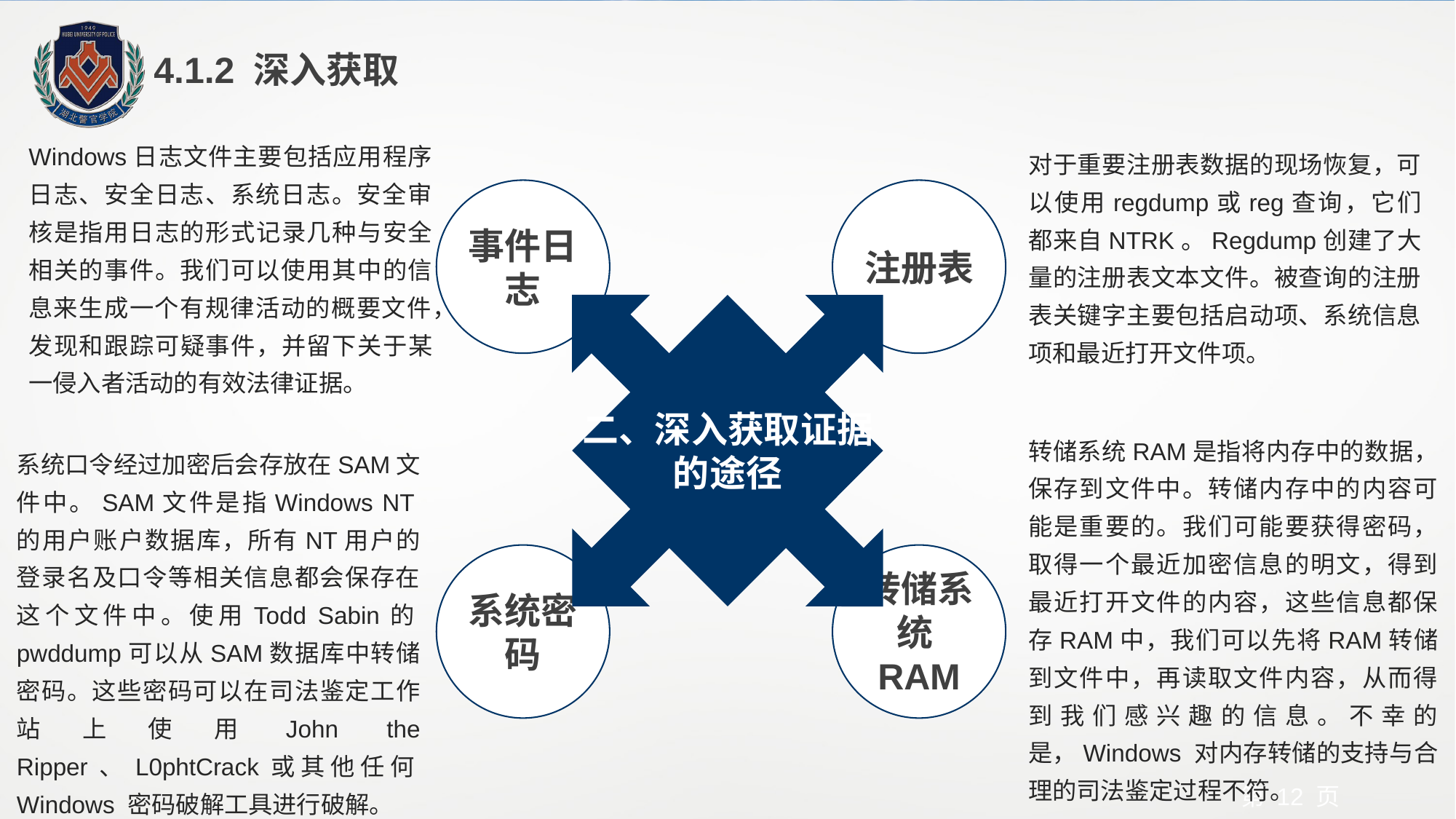

4.1.2 深入获取
Windows日志文件主要包括应用程序日志、安全日志、系统日志。安全审核是指用日志的形式记录几种与安全相关的事件。我们可以使用其中的信息来生成一个有规律活动的概要文件，发现和跟踪可疑事件，并留下关于某一侵入者活动的有效法律证据。
对于重要注册表数据的现场恢复，可以使用regdump或reg查询，它们都来自NTRK。Regdump创建了大量的注册表文本文件。被查询的注册表关键字主要包括启动项、系统信息项和最近打开文件项。
事件日志
注册表
二、深入获取证据的途径
转储系统RAM是指将内存中的数据，保存到文件中。转储内存中的内容可能是重要的。我们可能要获得密码，取得一个最近加密信息的明文，得到最近打开文件的内容，这些信息都保存RAM中，我们可以先将RAM转储到文件中，再读取文件内容，从而得到我们感兴趣的信息。不幸的是，Windows 对内存转储的支持与合理的司法鉴定过程不符。
系统口令经过加密后会存放在SAM文件中。SAM文件是指Windows NT的用户账户数据库，所有NT用户的登录名及口令等相关信息都会保存在这个文件中。使用Todd Sabin的pwddump可以从SAM数据库中转储密码。这些密码可以在司法鉴定工作站上使用John the Ripper、L0phtCrack或其他任何Windows 密码破解工具进行破解。
系统密码
转储系统RAM